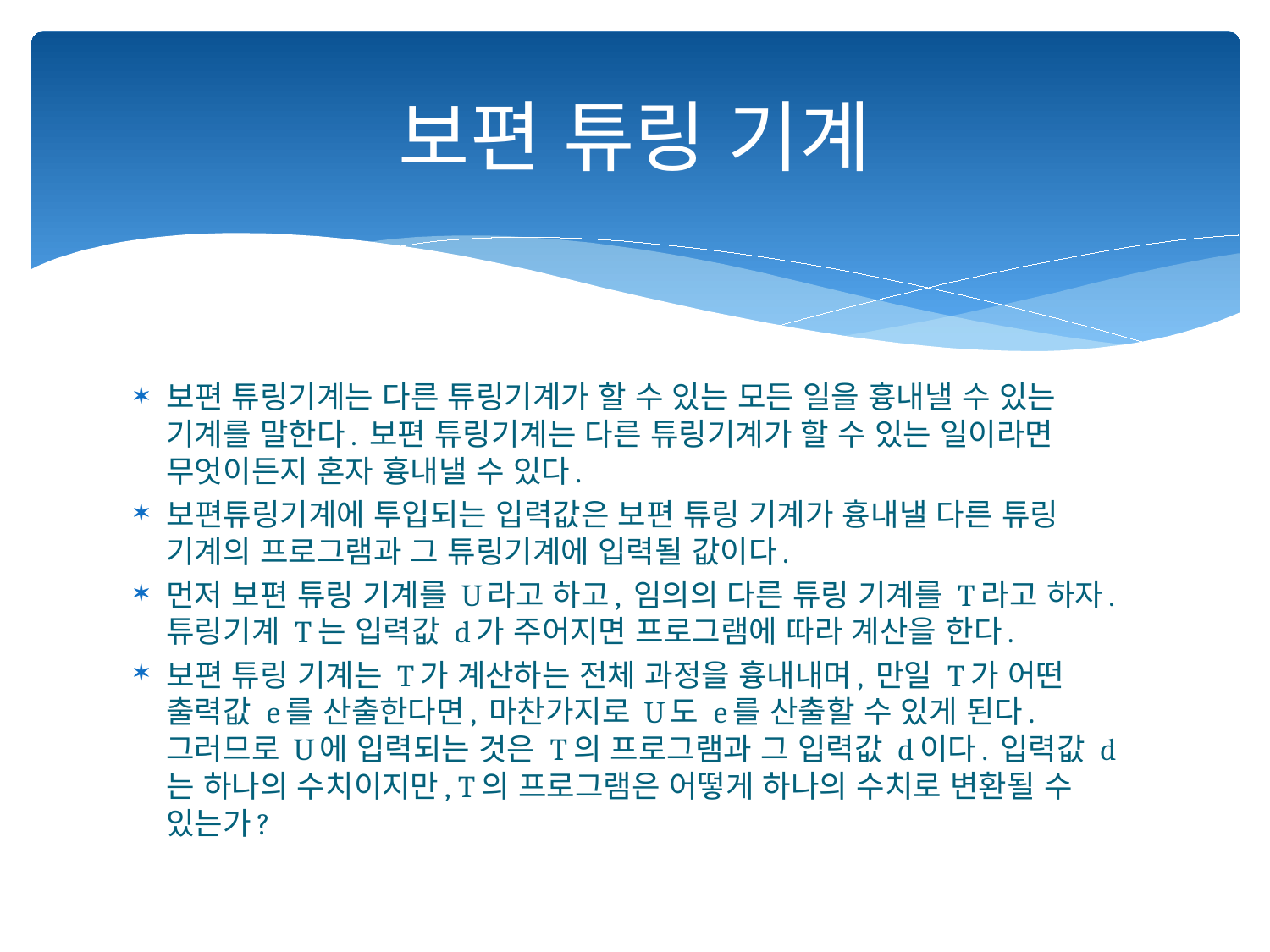

# 보편 튜링 기계
보편 튜링기계는 다른 튜링기계가 할 수 있는 모든 일을 흉내낼 수 있는 기계를 말한다. 보편 튜링기계는 다른 튜링기계가 할 수 있는 일이라면 무엇이든지 혼자 흉내낼 수 있다.
보편튜링기계에 투입되는 입력값은 보편 튜링 기계가 흉내낼 다른 튜링 기계의 프로그램과 그 튜링기계에 입력될 값이다.
먼저 보편 튜링 기계를 U라고 하고, 임의의 다른 튜링 기계를 T라고 하자. 튜링기계 T는 입력값 d가 주어지면 프로그램에 따라 계산을 한다.
보편 튜링 기계는 T가 계산하는 전체 과정을 흉내내며, 만일 T가 어떤 출력값 e를 산출한다면, 마찬가지로 U도 e를 산출할 수 있게 된다. 그러므로 U에 입력되는 것은 T의 프로그램과 그 입력값 d이다. 입력값 d는 하나의 수치이지만, T의 프로그램은 어떻게 하나의 수치로 변환될 수 있는가?